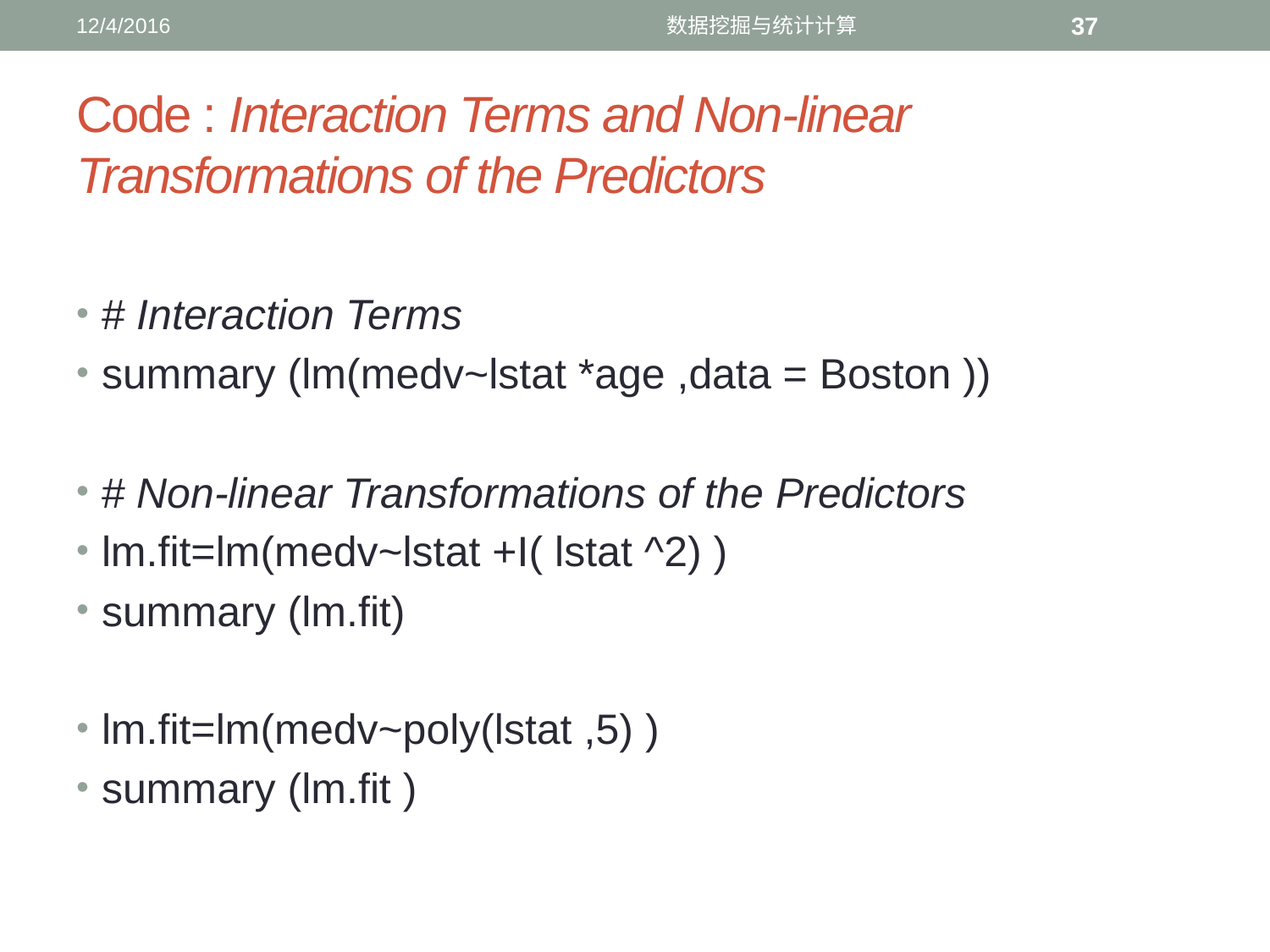

12/4/2016
数据挖掘与统计计算
37
# Code : Interaction Terms and Non-linear Transformations of the Predictors

# Interaction Terms
summary (lm(medv~lstat *age ,data = Boston ))

# Non-linear Transformations of the Predictors
lm.fit=lm(medv~lstat +I( lstat ^2) )
summary (lm.fit)

lm.fit=lm(medv~poly(lstat ,5) )
summary (lm.fit )